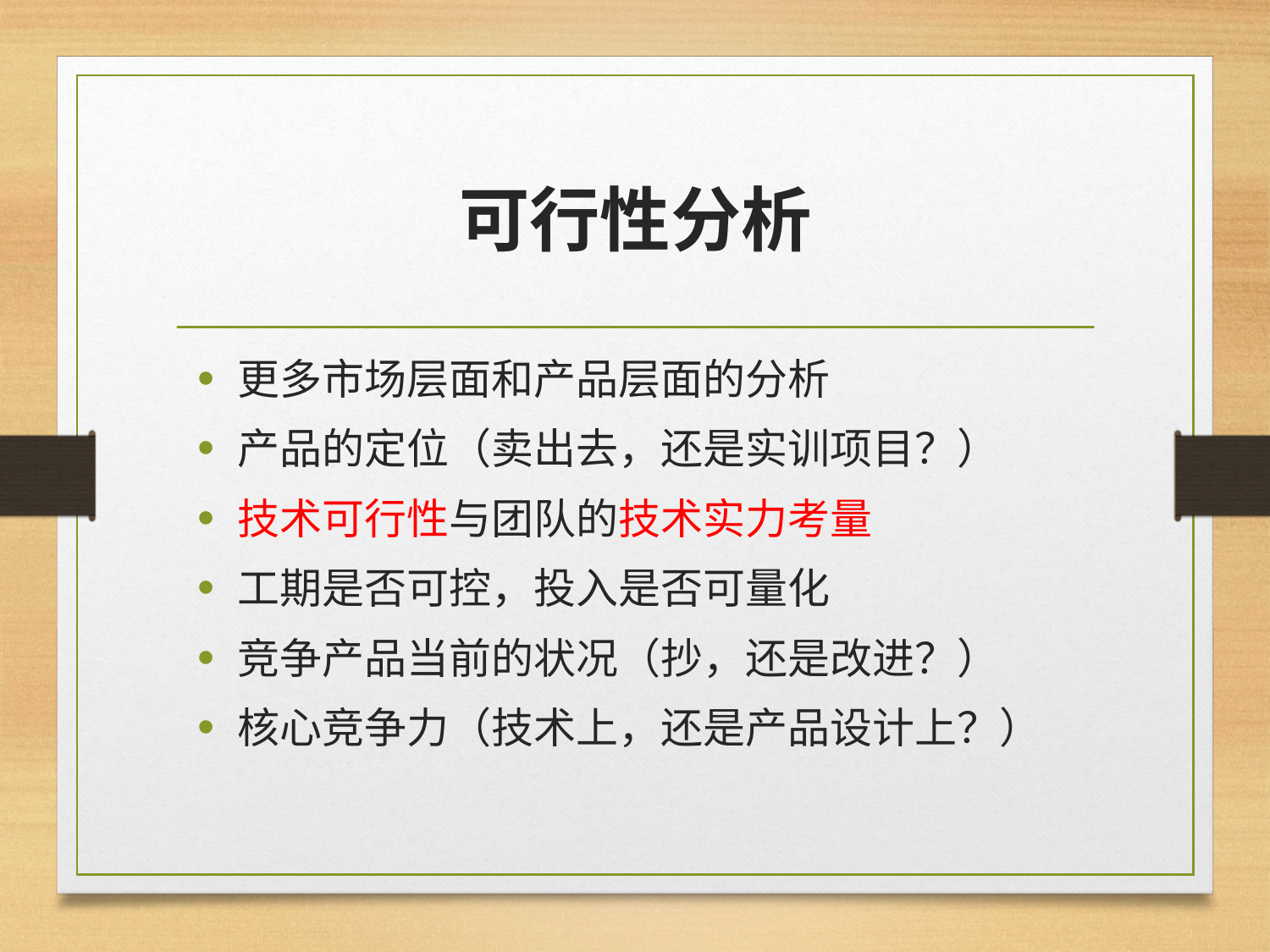

# 可行性分析
更多市场层面和产品层面的分析
产品的定位（卖出去，还是实训项目？）
技术可行性与团队的技术实力考量
工期是否可控，投入是否可量化
竞争产品当前的状况（抄，还是改进？）
核心竞争力（技术上，还是产品设计上？）